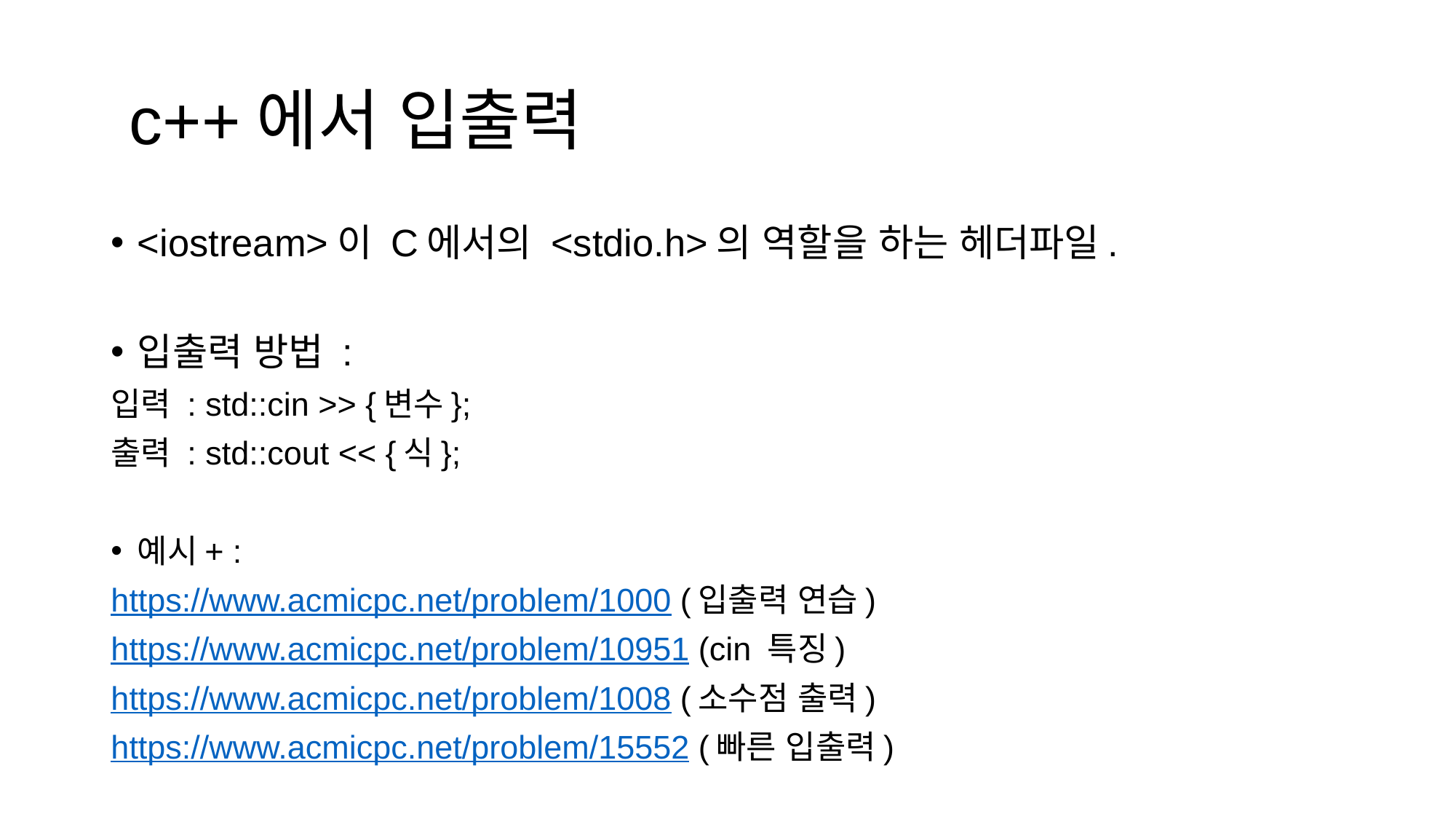

# c++에서 입출력
<iostream>이 C에서의 <stdio.h>의 역할을 하는 헤더파일.

입출력 방법 :
입력 : std::cin >> {변수};
출력 : std::cout << {식};

예시+ :
https://www.acmicpc.net/problem/1000 (입출력 연습)
https://www.acmicpc.net/problem/10951 (cin 특징)
https://www.acmicpc.net/problem/1008 (소수점 출력)
https://www.acmicpc.net/problem/15552 (빠른 입출력)